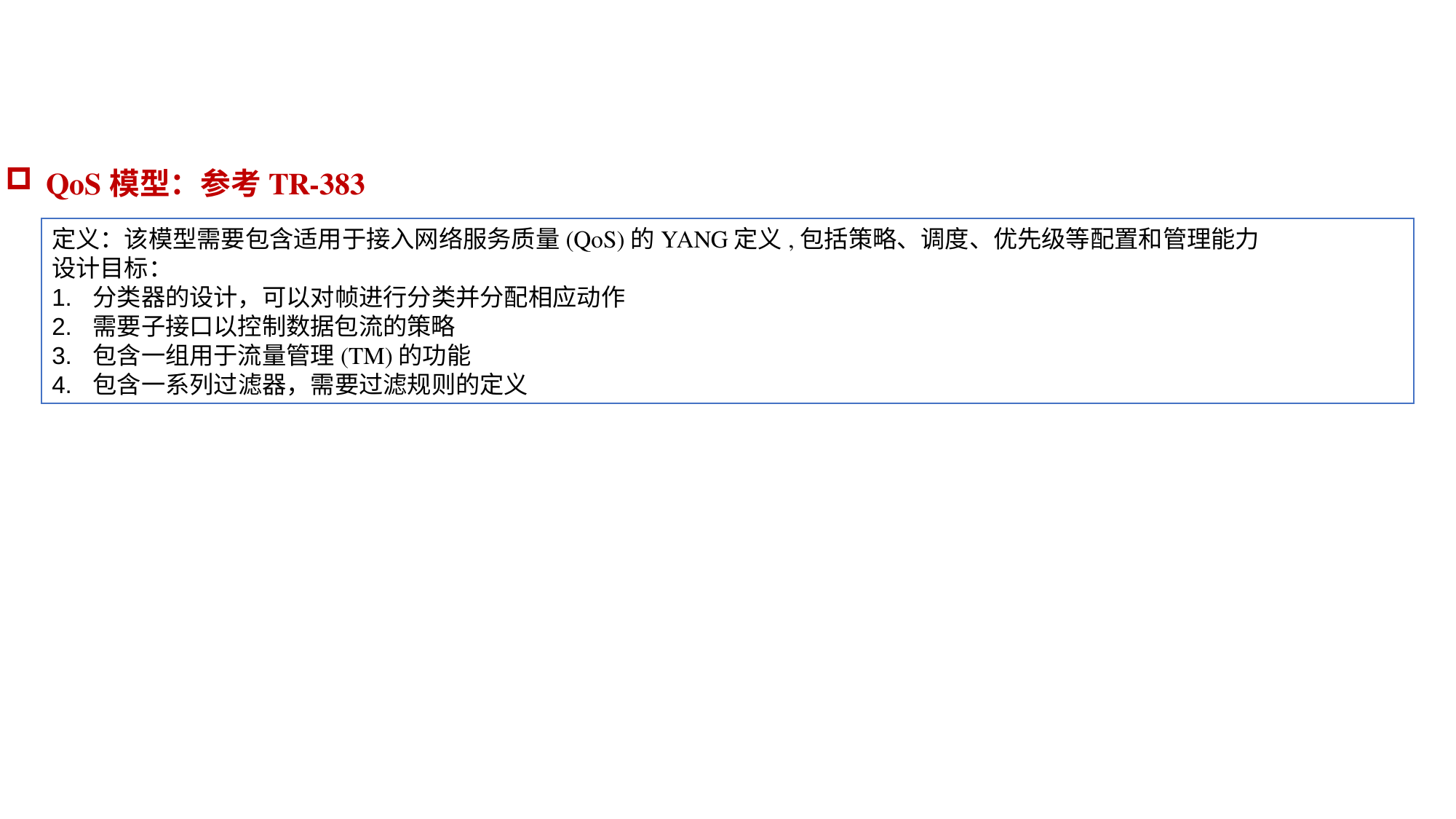

QoS模型：参考TR-383
定义：该模型需要包含适用于接入网络服务质量(QoS)的YANG定义,包括策略、调度、优先级等配置和管理能力
设计目标：
分类器的设计，可以对帧进行分类并分配相应动作
需要子接口以控制数据包流的策略
包含一组用于流量管理(TM)的功能
包含一系列过滤器，需要过滤规则的定义